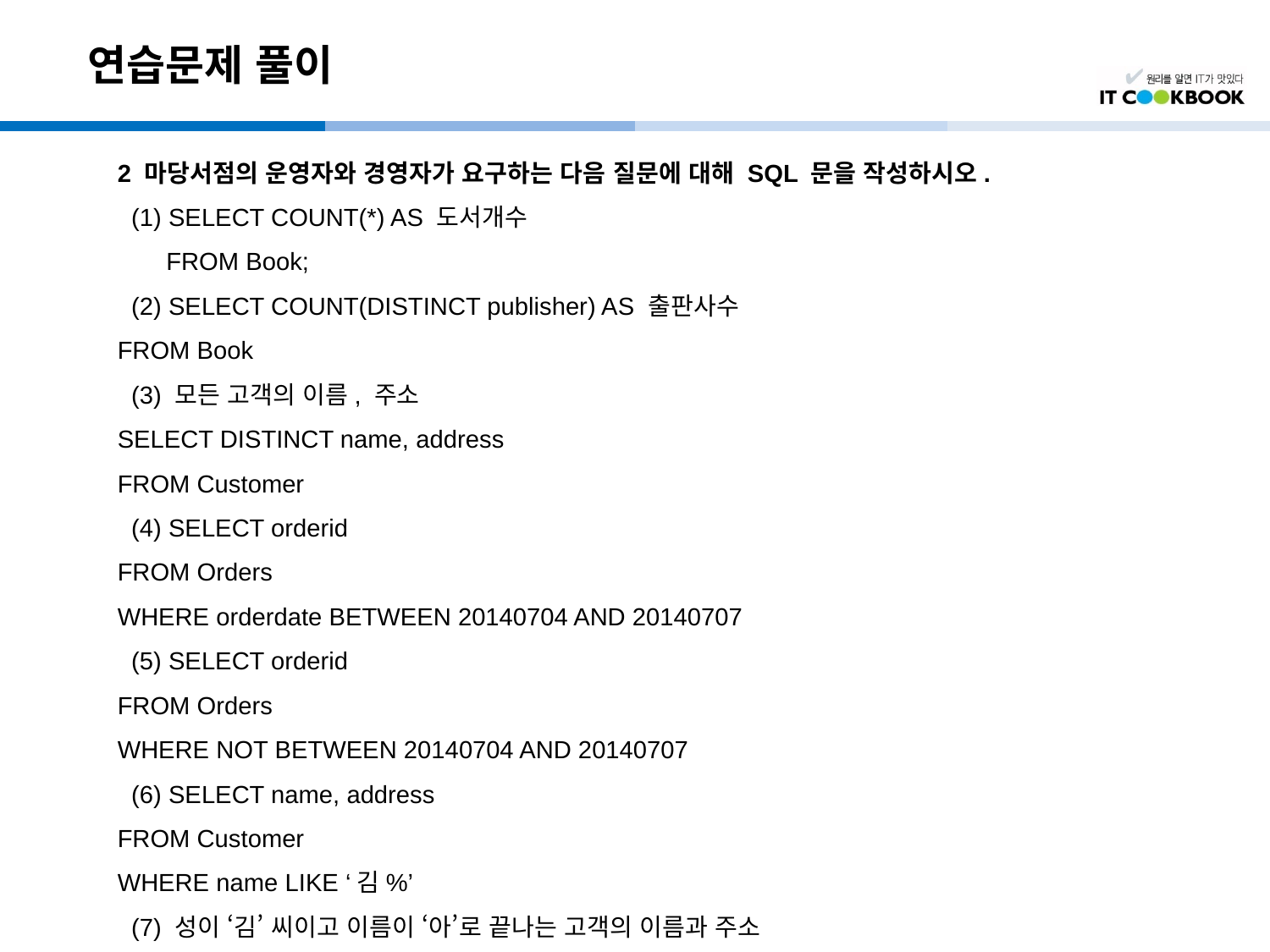

# 연습문제 풀이
2 마당서점의 운영자와 경영자가 요구하는 다음 질문에 대해 SQL 문을 작성하시오.
  (1) SELECT COUNT(*) AS 도서개수
       FROM Book;
  (2) SELECT COUNT(DISTINCT publisher) AS 출판사수
FROM Book
  (3) 모든 고객의 이름, 주소
SELECT DISTINCT name, address
FROM Customer
  (4) SELECT orderid
FROM Orders
WHERE orderdate BETWEEN 20140704 AND 20140707
  (5) SELECT orderid
FROM Orders
WHERE NOT BETWEEN 20140704 AND 20140707
  (6) SELECT name, address
FROM Customer
WHERE name LIKE ‘김%’
  (7) 성이 ‘김’ 씨이고 이름이 ‘아’로 끝나는 고객의 이름과 주소
SELECT name, address
FROM Customer
WHERE name LIKE ‘김%아＇